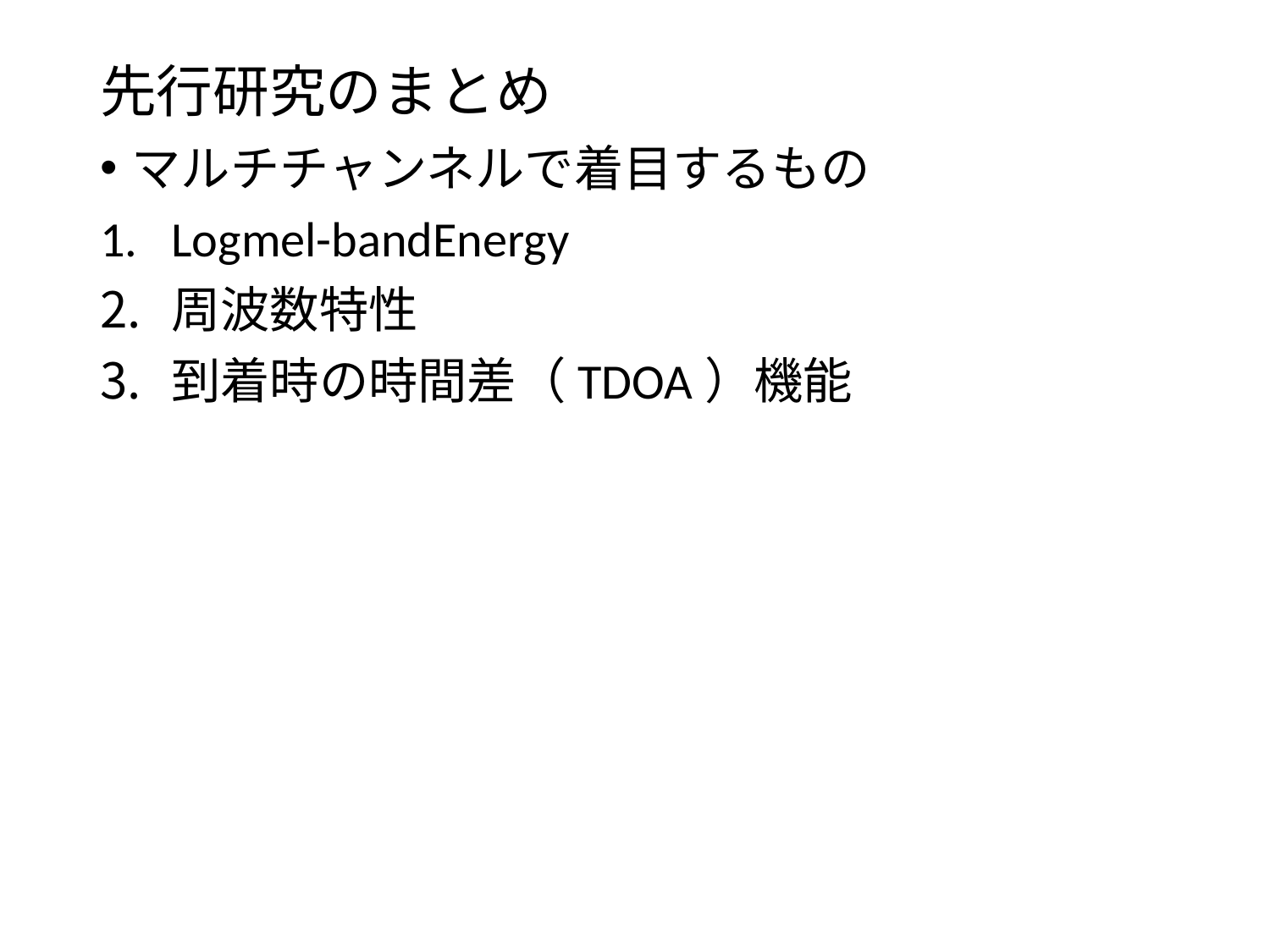

# 先行研究のまとめ
マルチチャンネルで着目するもの
Logmel-bandEnergy
周波数特性
到着時の時間差（TDOA）機能